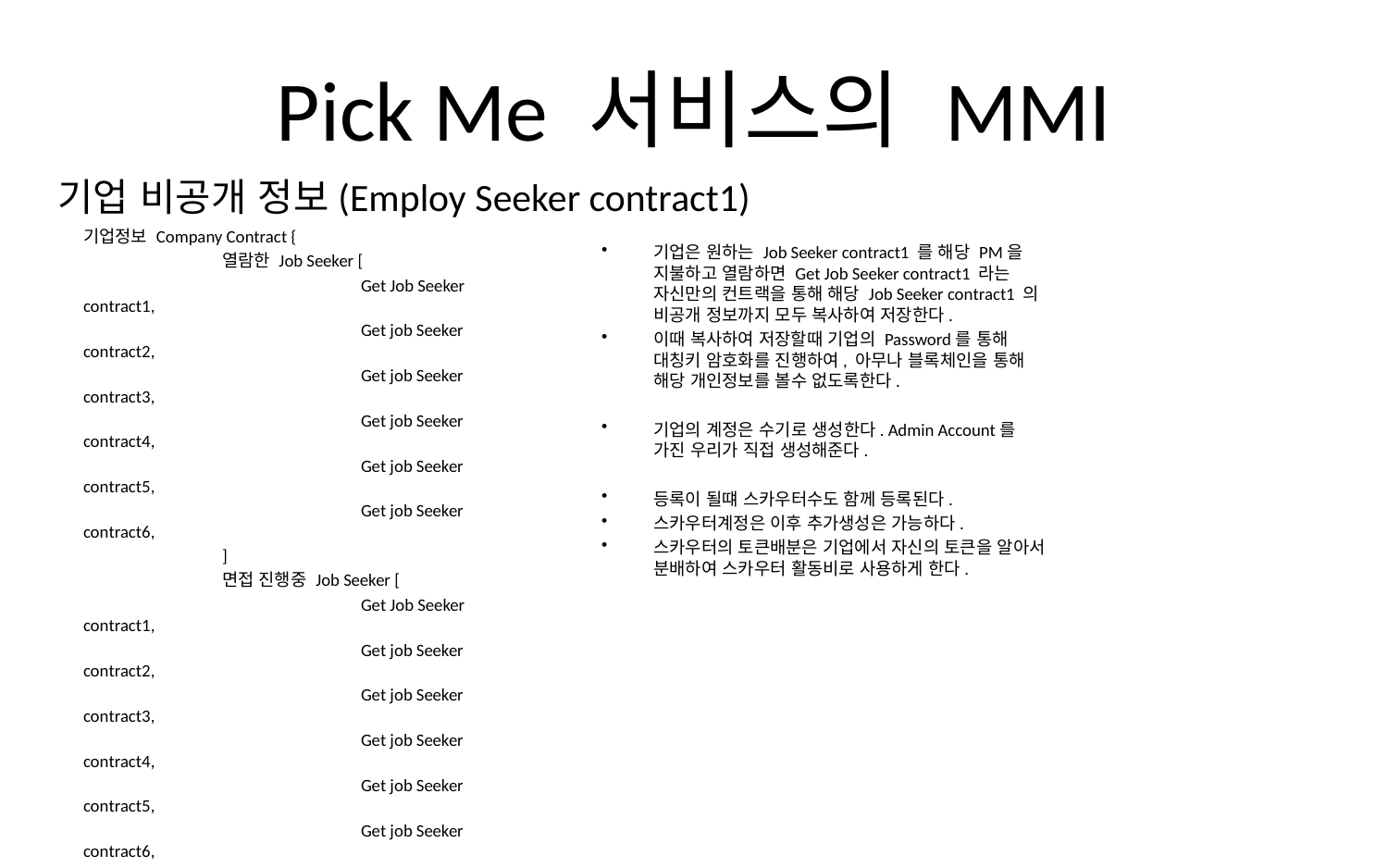

# Pick Me 서비스의 MMI
기업 비공개 정보(Employ Seeker contract1)
기업정보 Company Contract {
	열람한 Job Seeker [
		Get Job Seeker contract1,
		Get job Seeker contract2,
		Get job Seeker contract3,
		Get job Seeker contract4,
		Get job Seeker contract5,
		Get job Seeker contract6,
	]
	면접 진행중 Job Seeker [
		Get Job Seeker contract1,
		Get job Seeker contract2,
		Get job Seeker contract3,
		Get job Seeker contract4,
		Get job Seeker contract5,
		Get job Seeker contract6,
	],
	실제 채용 Job Seeker [
		Job Seeker contract1,
		Job Seeker contract2,
	]
	스카우터 Account [
		scouter contract1,
		scouter contract2,
		scouter contract3
	]

}
기업은 원하는 Job Seeker contract1 를 해당 PM을 지불하고 열람하면 Get Job Seeker contract1 라는 자신만의 컨트랙을 통해 해당 Job Seeker contract1 의 비공개 정보까지 모두 복사하여 저장한다.
이때 복사하여 저장할때 기업의 Password를 통해 대칭키 암호화를 진행하여, 아무나 블록체인을 통해 해당 개인정보를 볼수 없도록한다.

기업의 계정은 수기로 생성한다. Admin Account를 가진 우리가 직접 생성해준다.

등록이 될떄 스카우터수도 함께 등록된다.
스카우터계정은 이후 추가생성은 가능하다.
스카우터의 토큰배분은 기업에서 자신의 토큰을 알아서 분배하여 스카우터 활동비로 사용하게 한다.